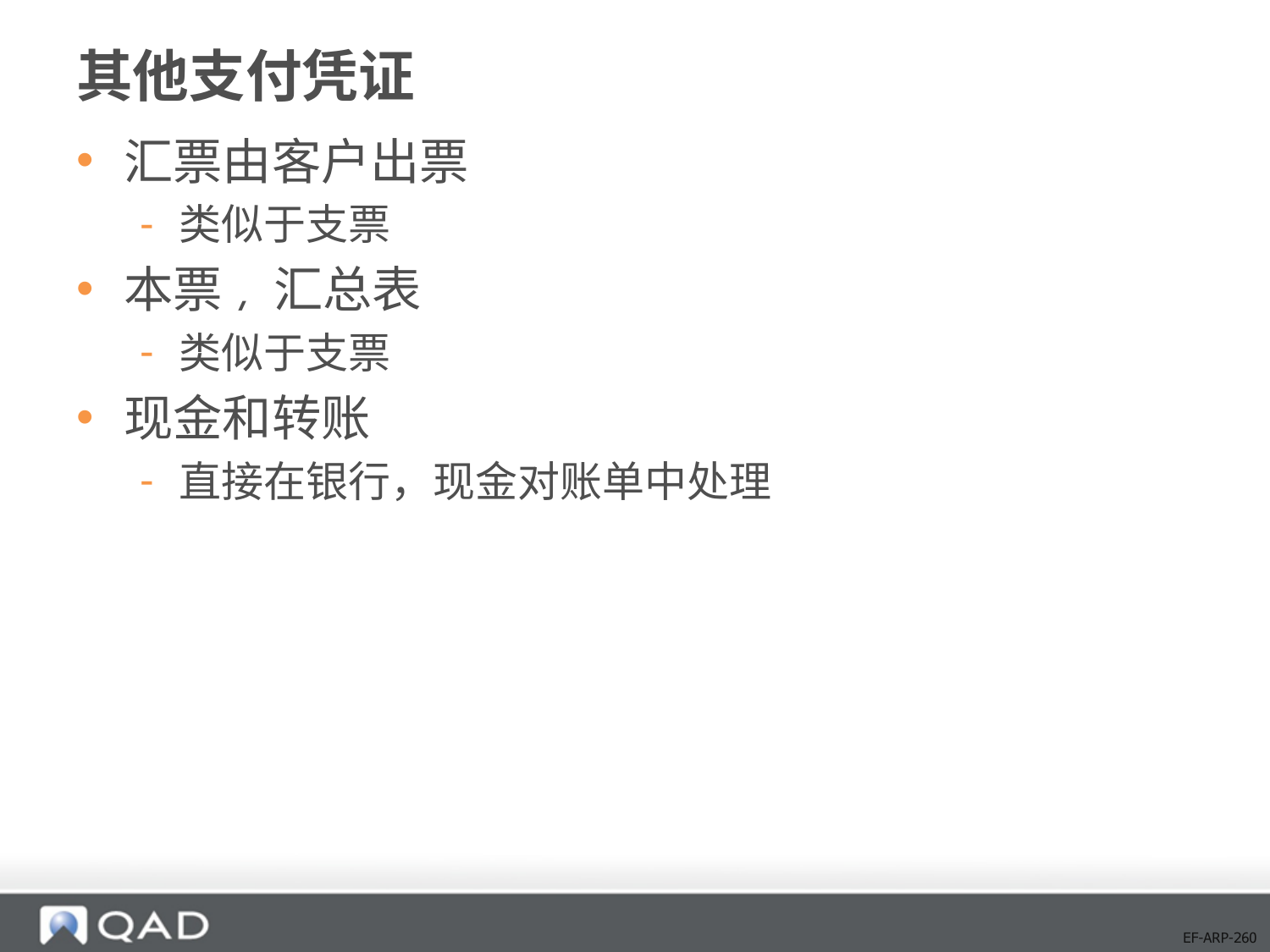

# 其他支付凭证
汇票由客户出票
类似于支票
本票, 汇总表
类似于支票
现金和转账
直接在银行，现金对账单中处理

EF-ARP-260